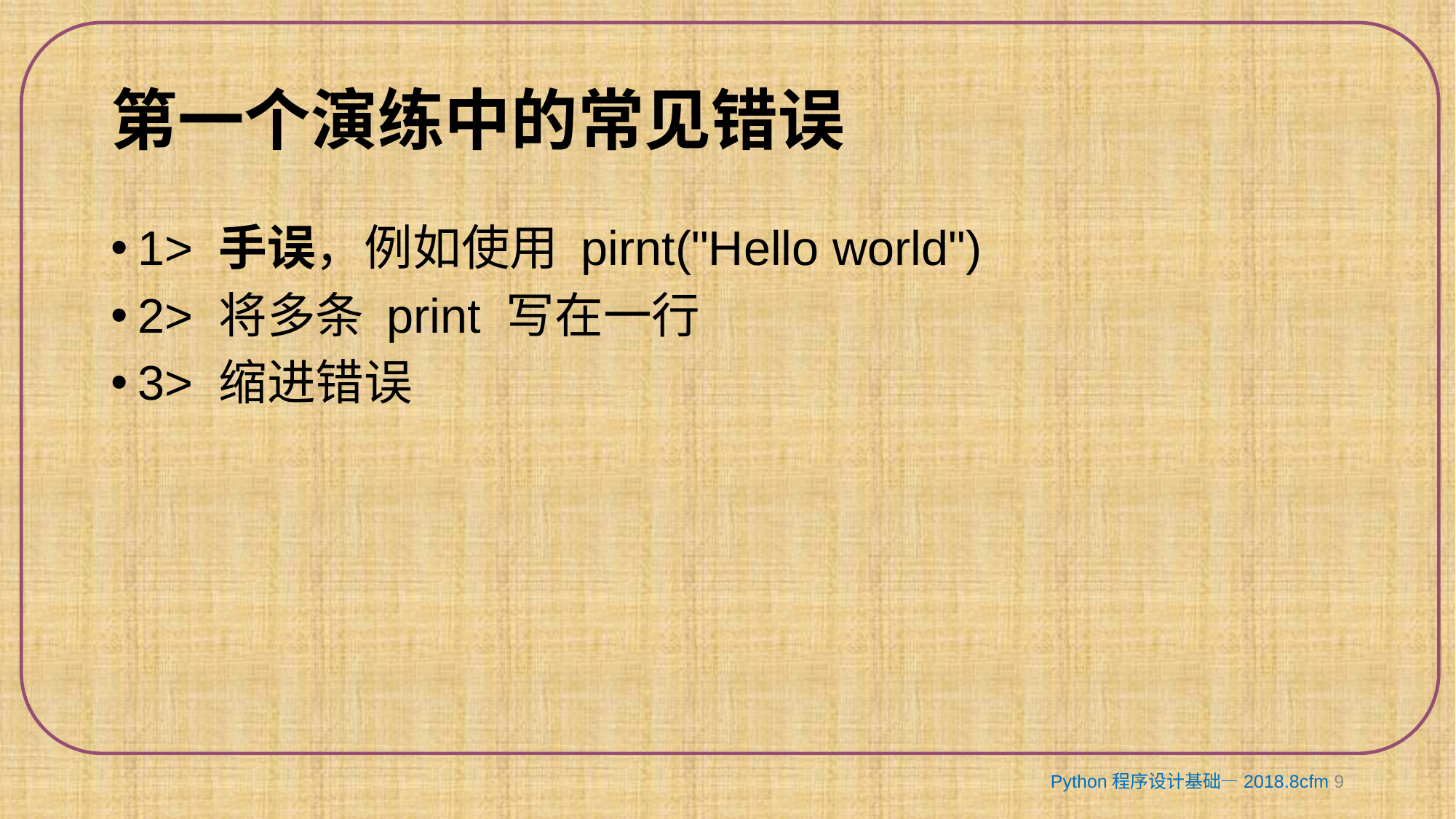

# 第一个演练中的常见错误
1> 手误，例如使用 pirnt("Hello world")
2> 将多条 print 写在一行
3> 缩进错误

Python程序设计基础—2018.8cfm 9